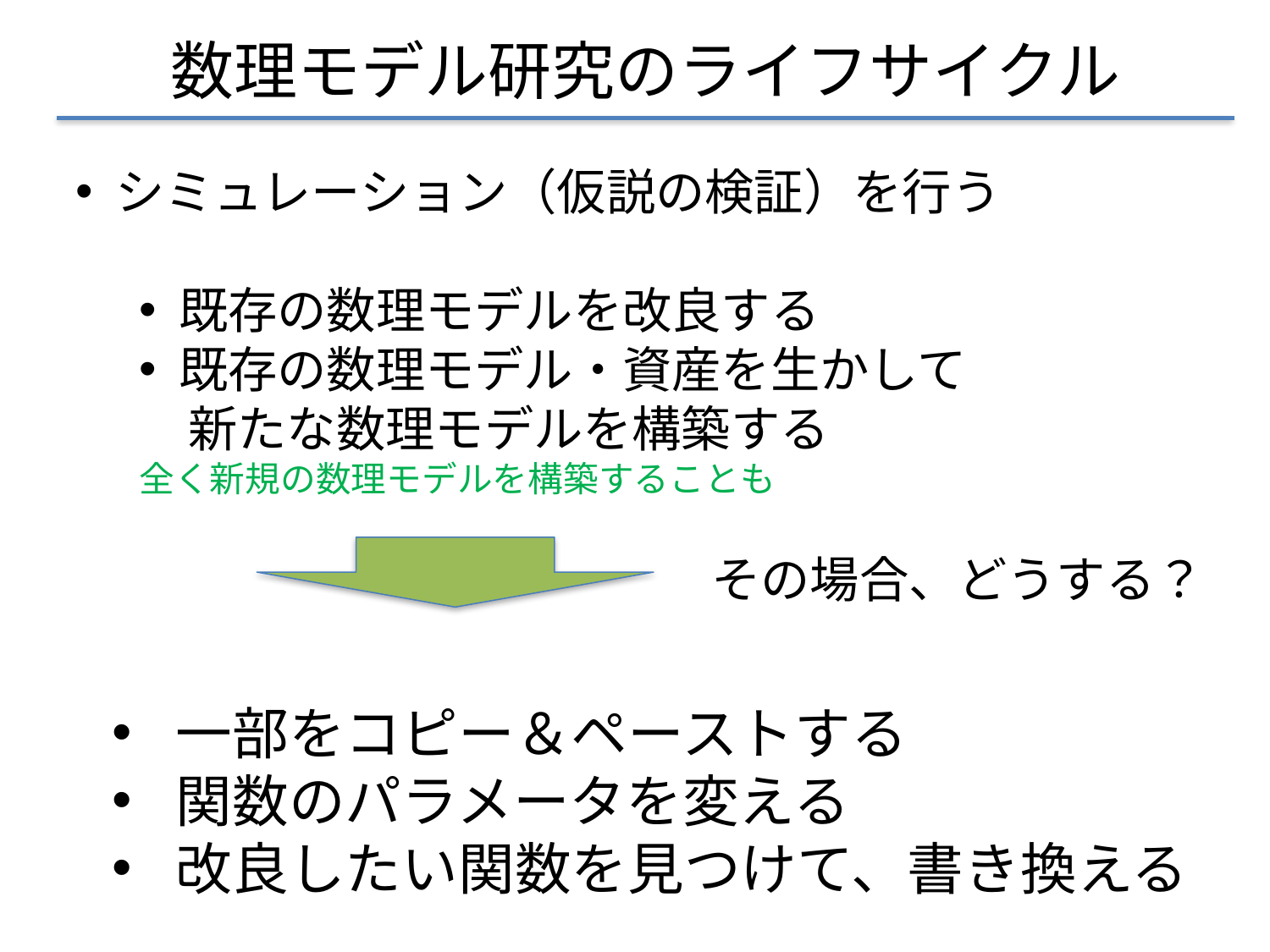

# 数理モデル研究のライフサイクル

シミュレーション（仮説の検証）を行う

既存の数理モデルを改良する
既存の数理モデル・資産を生かして
　新たな数理モデルを構築する
全く新規の数理モデルを構築することも

その場合、どうする？
一部をコピー＆ペーストする
関数のパラメータを変える
改良したい関数を見つけて、書き換える